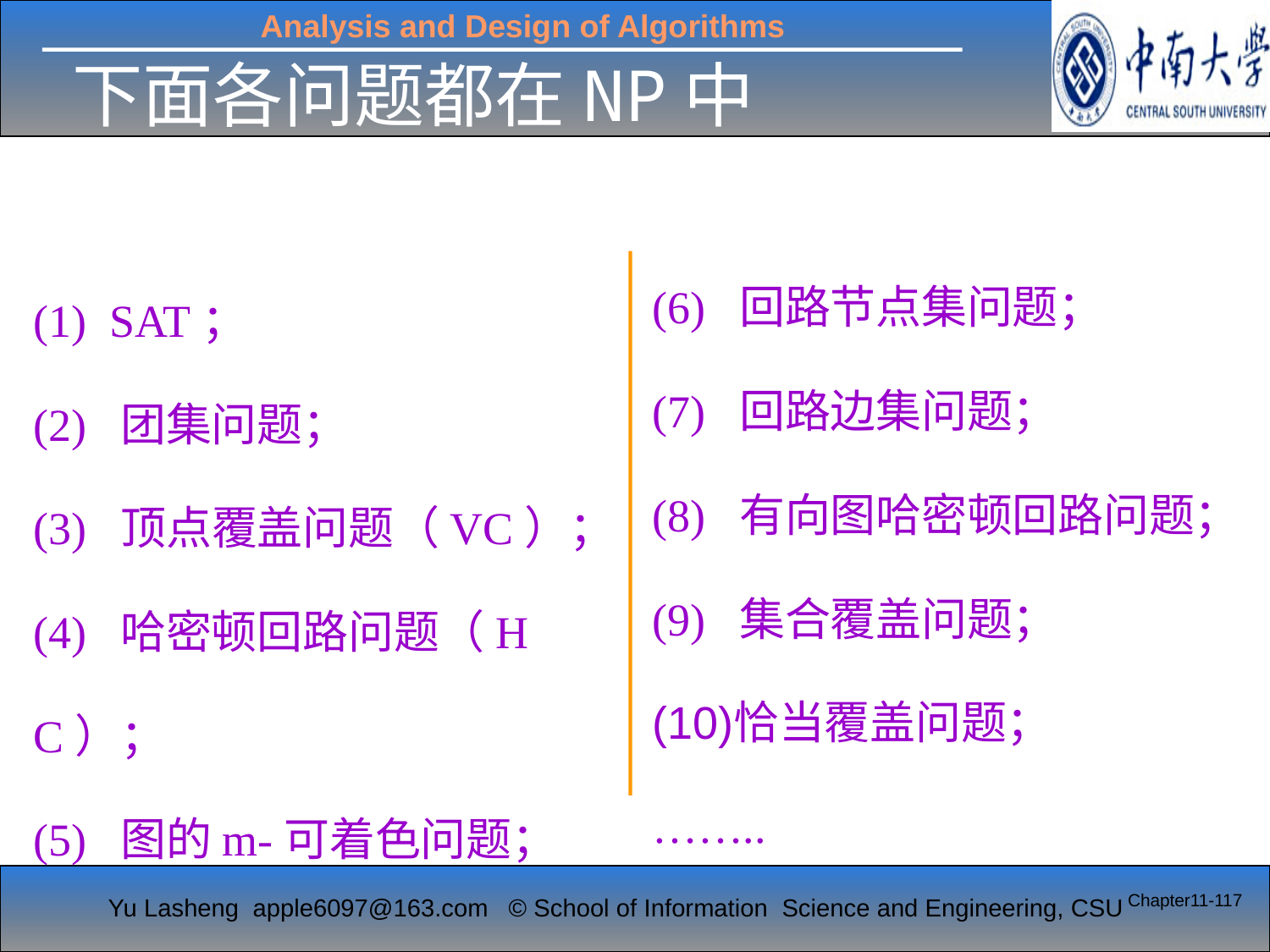

# 下面各问题都在NP中
(6)  回路节点集问题；
(7)  回路边集问题；
(8)  有向图哈密顿回路问题；
(9)  集合覆盖问题；
恰当覆盖问题；
……..
(1)  SAT；
(2)  团集问题；
(3)  顶点覆盖问题（VC）；
(4)  哈密顿回路问题（HC）；
(5)  图的m-可着色问题；

Chapter11-117